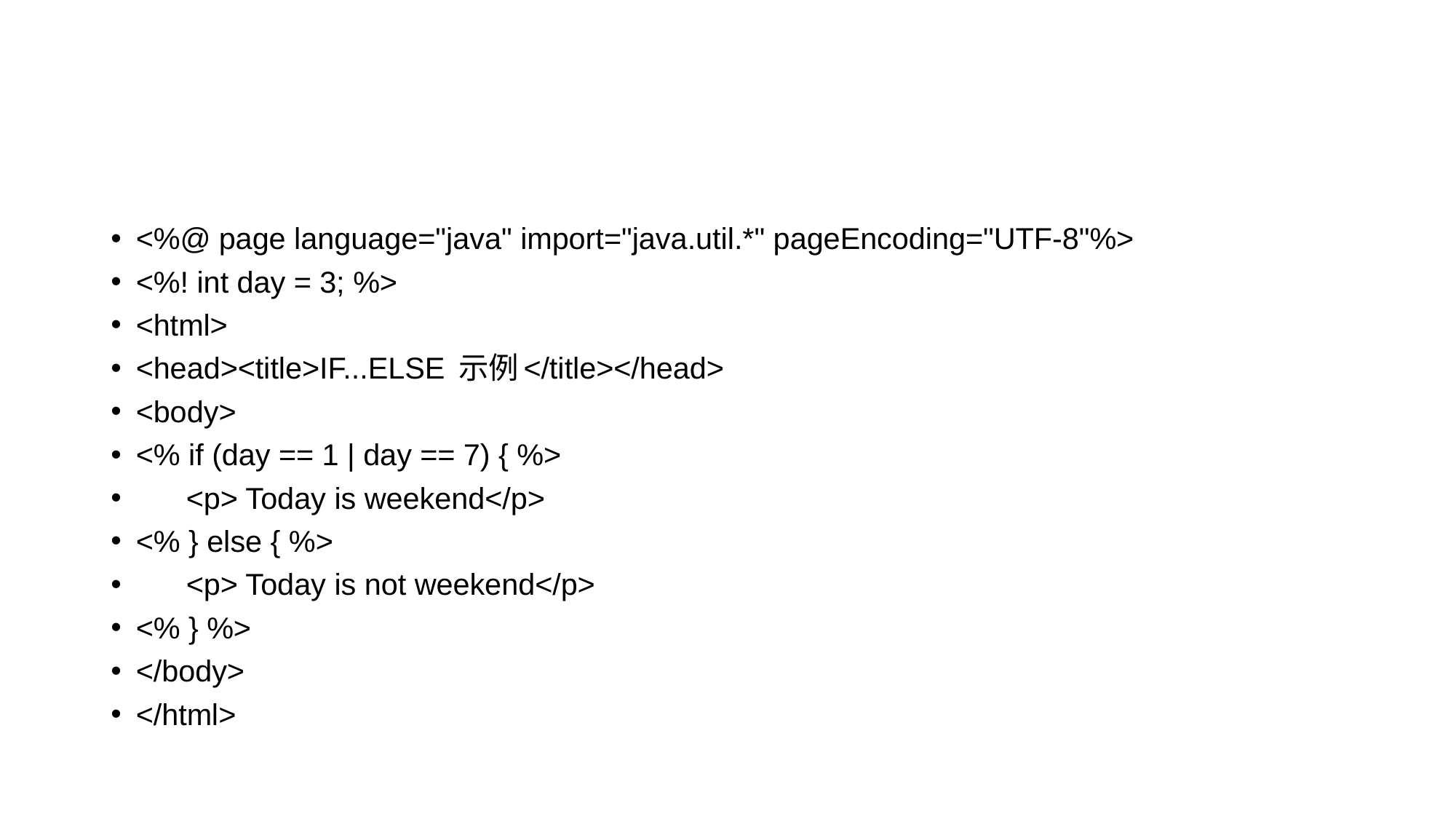

#
<%@ page language="java" import="java.util.*" pageEncoding="UTF-8"%>
<%! int day = 3; %>
<html>
<head><title>IF...ELSE 示例</title></head>
<body>
<% if (day == 1 | day == 7) { %>
      <p> Today is weekend</p>
<% } else { %>
      <p> Today is not weekend</p>
<% } %>
</body>
</html>